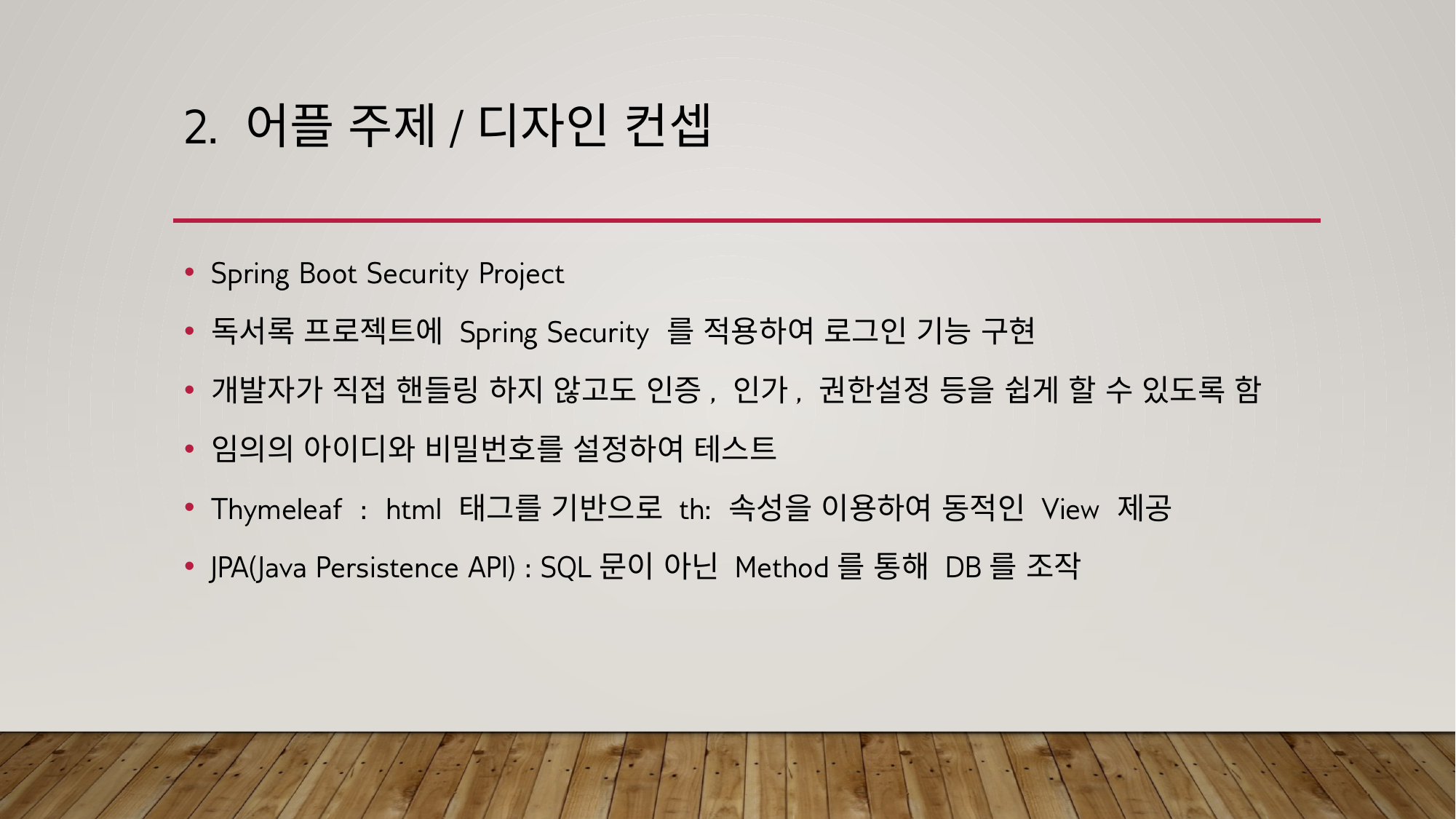

# 2. 어플 주제/디자인 컨셉
Spring Boot Security Project
독서록 프로젝트에 Spring Security 를 적용하여 로그인 기능 구현
개발자가 직접 핸들링 하지 않고도 인증, 인가, 권한설정 등을 쉽게 할 수 있도록 함
임의의 아이디와 비밀번호를 설정하여 테스트
Thymeleaf  :  html 태그를 기반으로 th: 속성을 이용하여 동적인 View 제공
JPA(Java Persistence API) : SQL문이 아닌 Method를 통해 DB를 조작